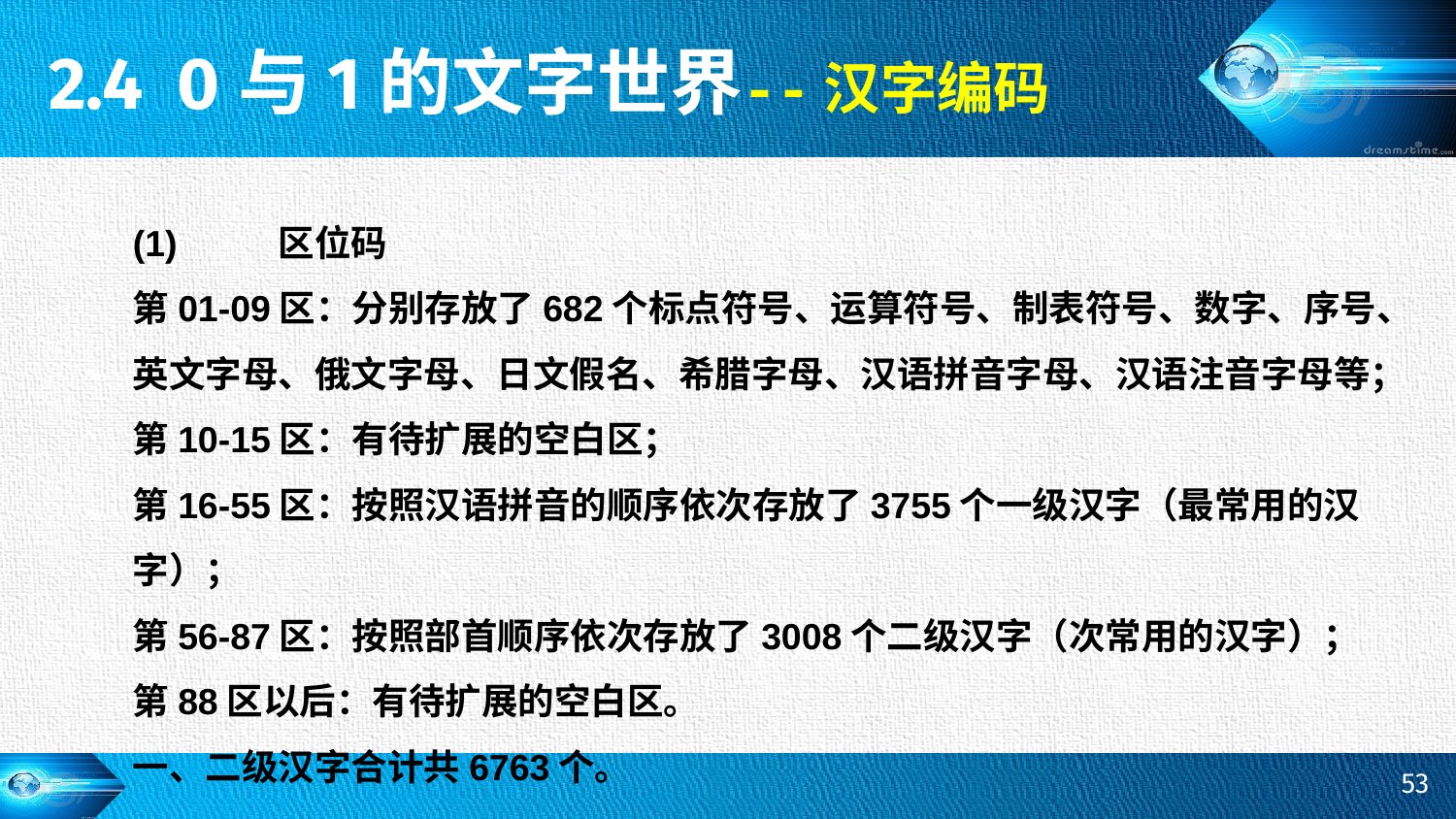

2.4  0与1的文字世界
--汉字编码
(1)	区位码
第01-09区：分别存放了682个标点符号、运算符号、制表符号、数字、序号、英文字母、俄文字母、日文假名、希腊字母、汉语拼音字母、汉语注音字母等；
第10-15区：有待扩展的空白区；
第16-55区：按照汉语拼音的顺序依次存放了3755个一级汉字（最常用的汉字）；
第56-87区：按照部首顺序依次存放了3008个二级汉字（次常用的汉字）；
第88区以后：有待扩展的空白区。
一、二级汉字合计共6763个。
53